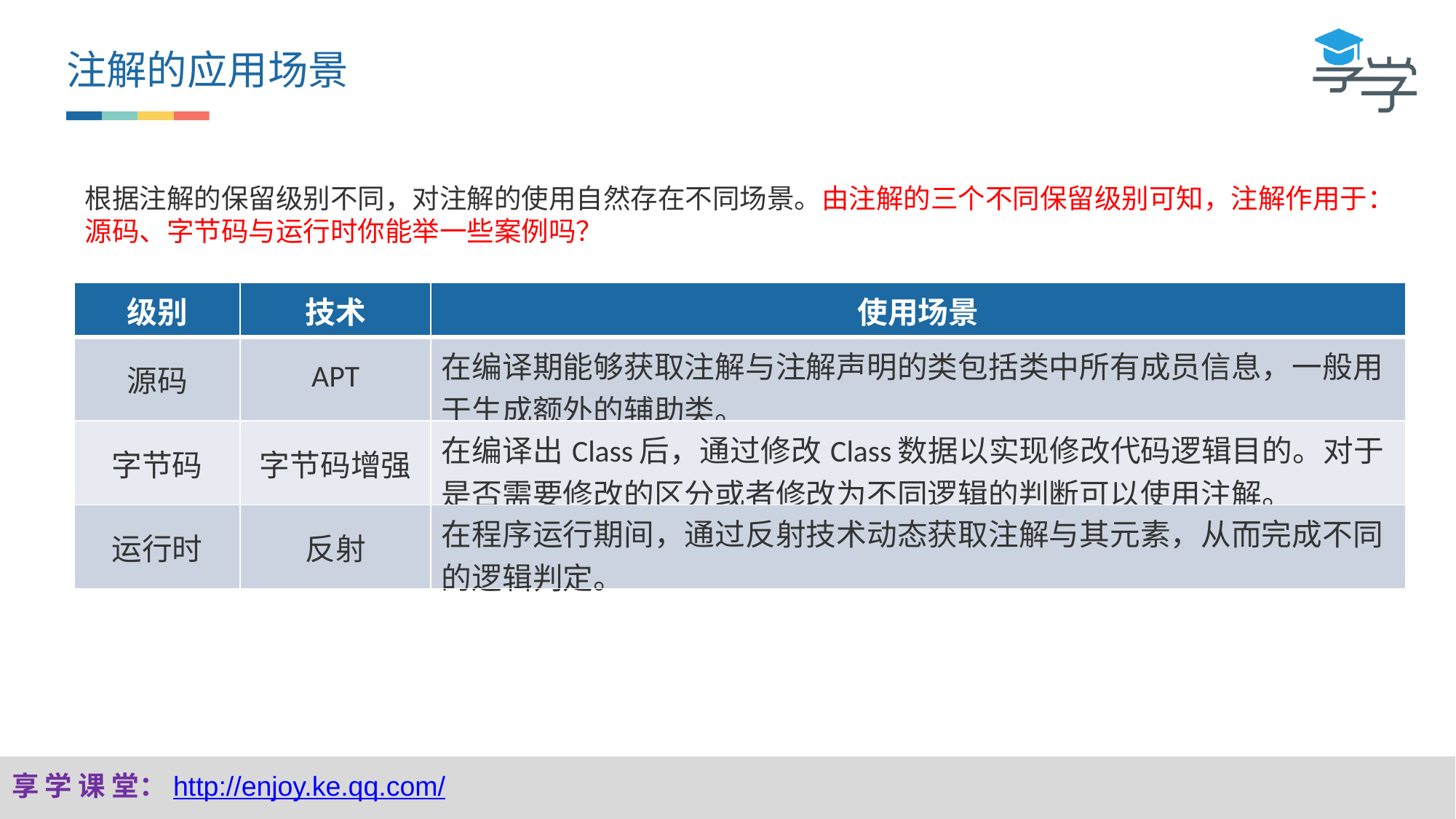

注解的应用场景

根据注解的保留级别不同，对注解的使用自然存在不同场景。由注解的三个不同保留级别可知，注解作用于：
源码、字节码与运行时你能举一些案例吗？
| 级别 | 技术 | 使用场景 |
| --- | --- | --- |
| 源码 | APT | 在编译期能够获取注解与注解声明的类包括类中所有成员信息，一般用于生成额外的辅助类。 |
| 字节码 | 字节码增强 | 在编译出Class后，通过修改Class数据以实现修改代码逻辑目的。对于是否需要修改的区分或者修改为不同逻辑的判断可以使用注解。 |
| 运行时 | 反射 | 在程序运行期间，通过反射技术动态获取注解与其元素，从而完成不同的逻辑判定。 |